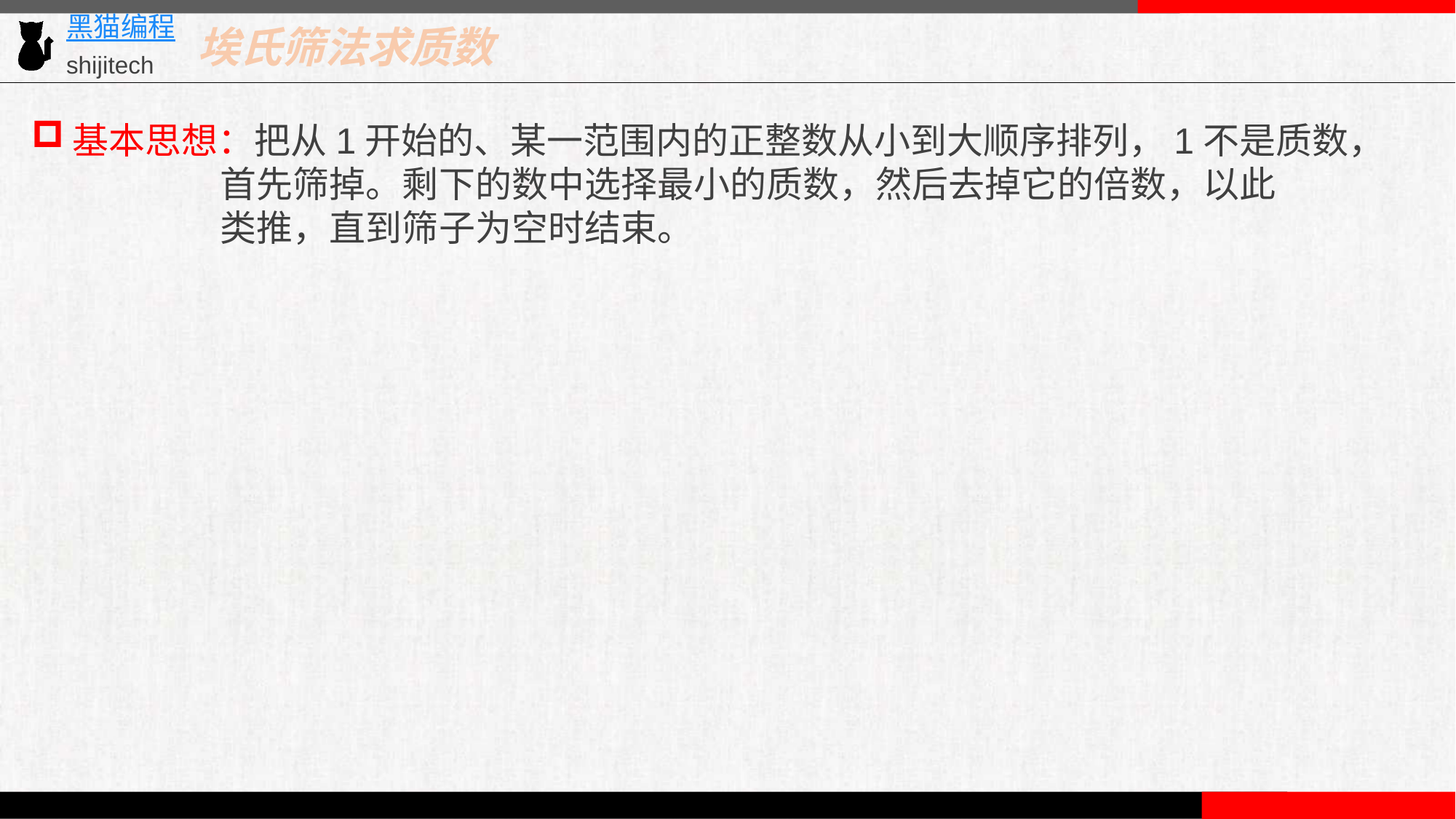

埃氏筛法求质数
基本思想：把从1开始的、某一范围内的正整数从小到大顺序排列，1不是质数，
                      首先筛掉。剩下的数中选择最小的质数，然后去掉它的倍数，以此
                      类推，直到筛子为空时结束。